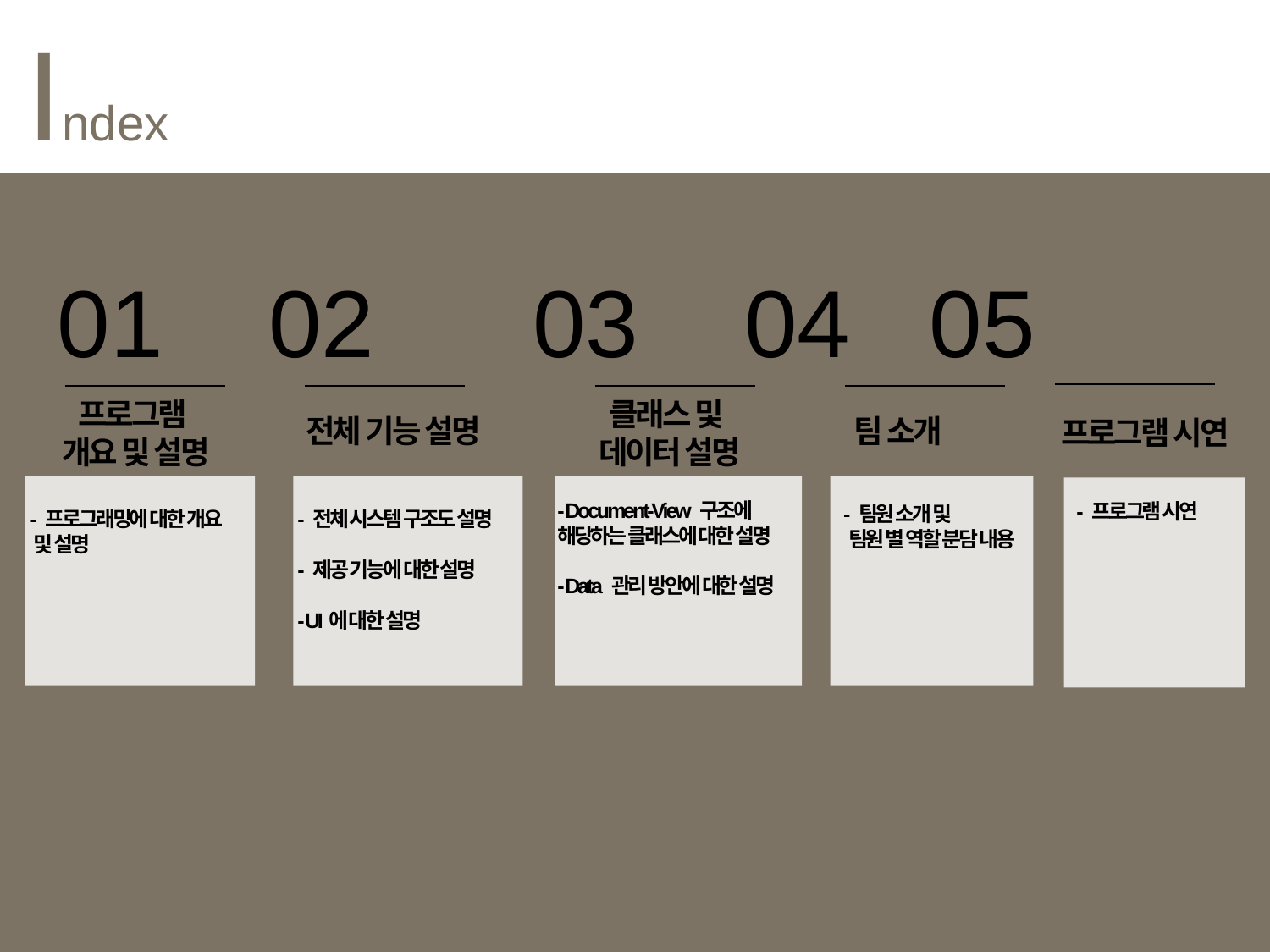

Index

01    02      03    04   05
프로그램
개요 및 설명
클래스 및
데이터 설명
전체 기능 설명
 팀 소개
 프로그램 시연

- Document-View 구조에
해당하는 클래스에 대한 설명

- Data 관리 방안에 대한 설명
- 프로그램 시연
 - 팀원 소개 및
 팀원 별 역할 분담 내용
- 프로그래밍에 대한 개요
 및 설명
- 전체 시스템 구조도 설명

- 제공 기능에 대한 설명

- UI에 대한 설명